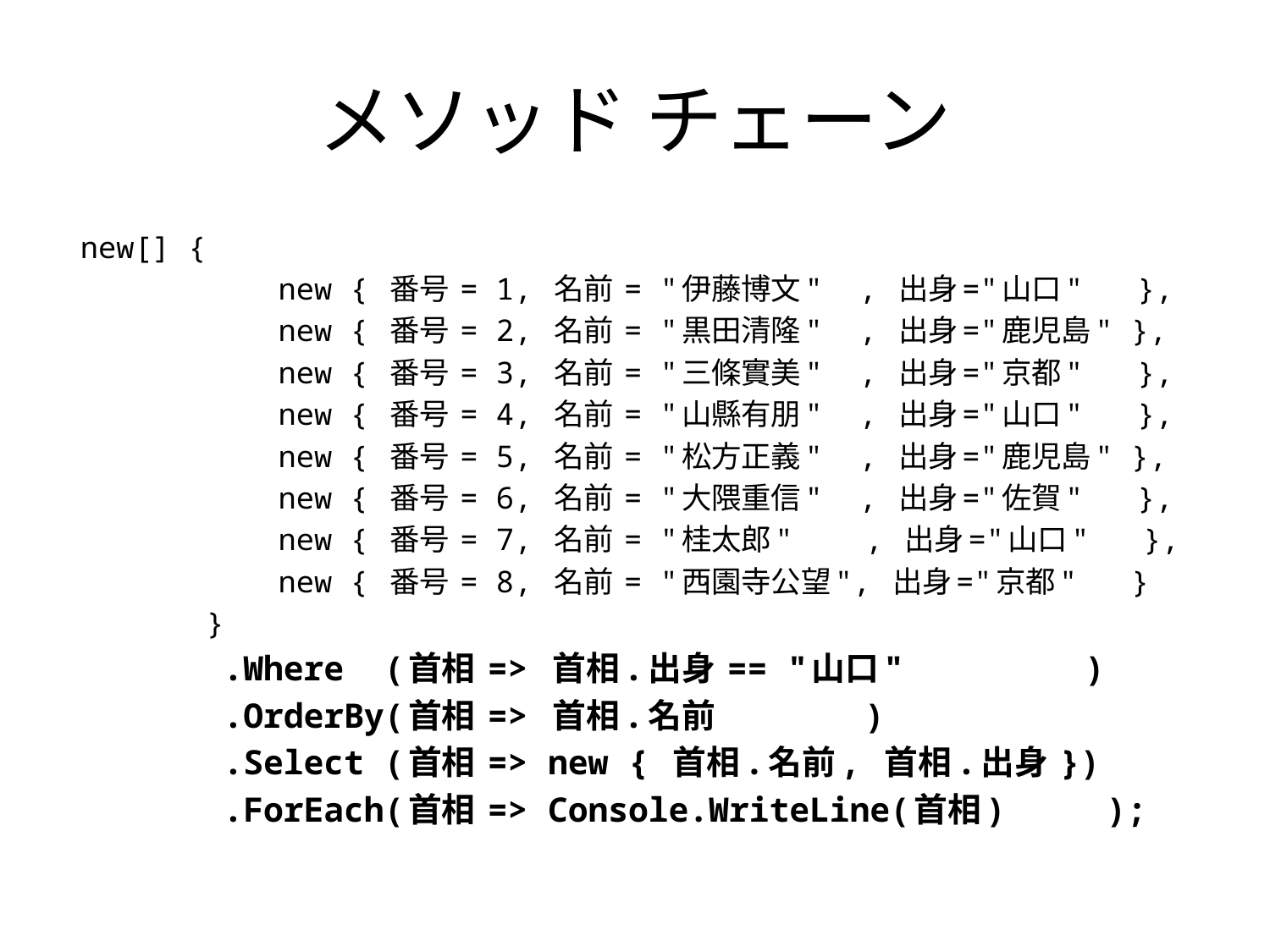

# メソッド チェーン
 new[] {
            new { 番号 = 1, 名前 = "伊藤博文"  , 出身="山口"   },
            new { 番号 = 2, 名前 = "黒田清隆"  , 出身="鹿児島" },
            new { 番号 = 3, 名前 = "三條實美"  , 出身="京都"   },
            new { 番号 = 4, 名前 = "山縣有朋"  , 出身="山口"   },
            new { 番号 = 5, 名前 = "松方正義"  , 出身="鹿児島" },
            new { 番号 = 6, 名前 = "大隈重信"  , 出身="佐賀"   },
            new { 番号 = 7, 名前 = "桂太郎"    , 出身="山口"   },
            new { 番号 = 8, 名前 = "西園寺公望", 出身="京都"   }
        }
        .Where  (首相 => 首相.出身 == "山口"         )
        .OrderBy(首相 => 首相.名前                   )
        .Select (首相 => new { 首相.名前, 首相.出身 })
        .ForEach(首相 => Console.WriteLine(首相)     );